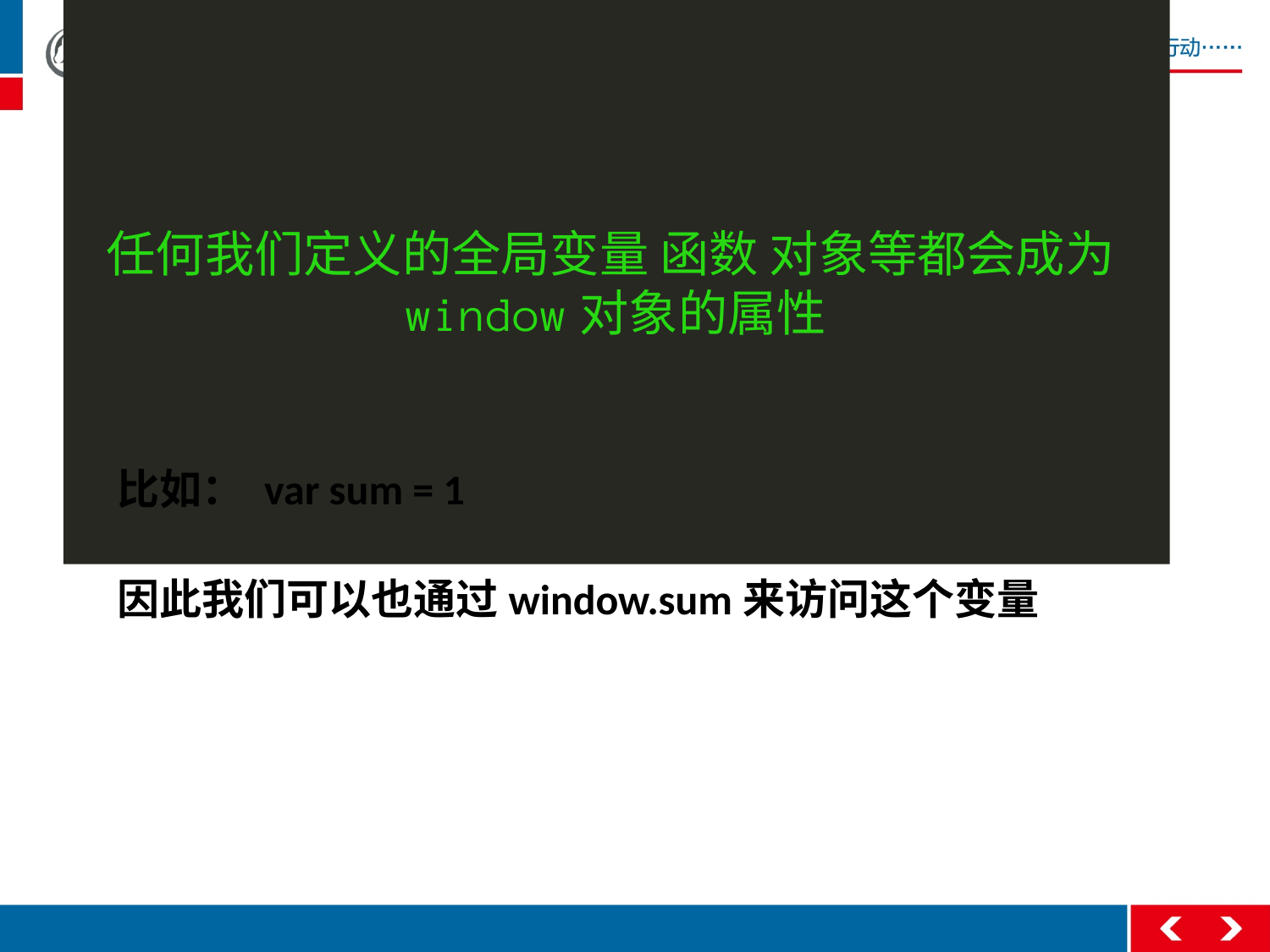

# 自定义全部变量的本质
任何我们定义的全局变量 函数 对象等都会成为window对象的属性
比如： var sum = 1

因此我们可以也通过window.sum来访问这个变量